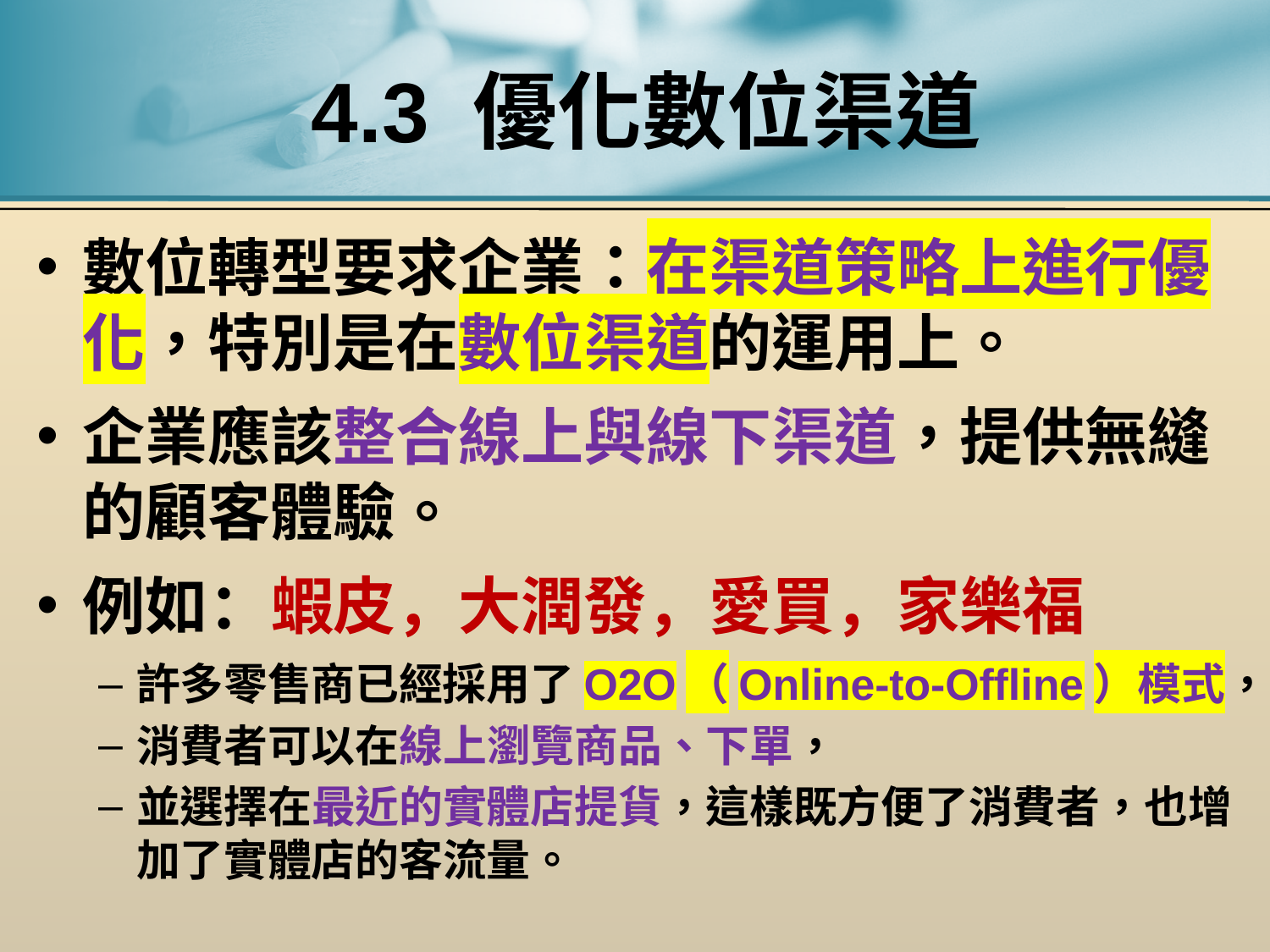

# 4.3 優化數位渠道
數位轉型要求企業：在渠道策略上進行優化，特別是在數位渠道的運用上。
企業應該整合線上與線下渠道，提供無縫的顧客體驗。
例如：蝦皮，大潤發，愛買，家樂福
許多零售商已經採用了O2O（Online-to-Offline）模式，
消費者可以在線上瀏覽商品、下單，
並選擇在最近的實體店提貨，這樣既方便了消費者，也增加了實體店的客流量。